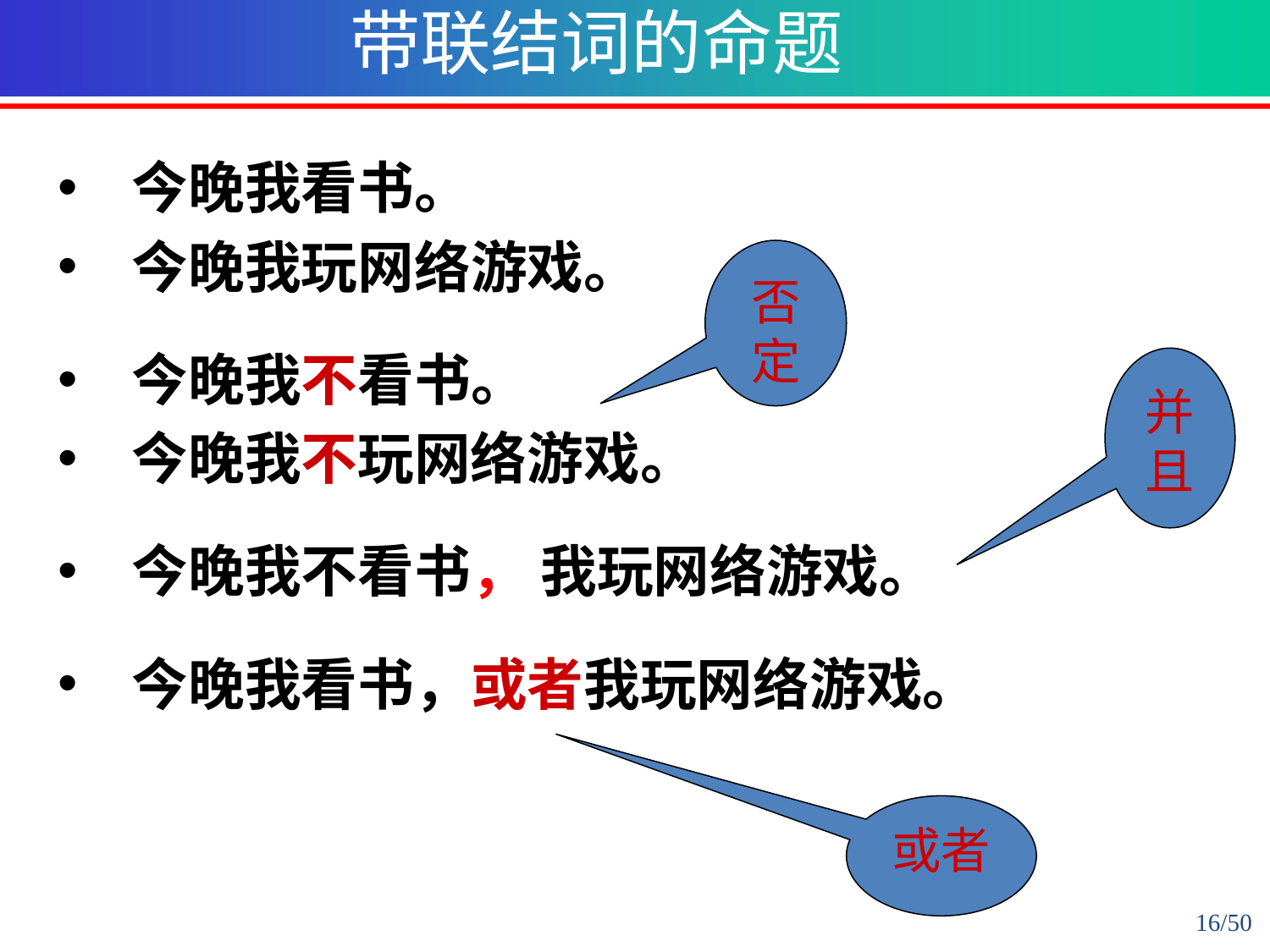

带联结词的命题
 今晚我看书。
 今晚我玩网络游戏。
 今晚我不看书。
 今晚我不玩网络游戏。
 今晚我不看书， 我玩网络游戏。
 今晚我看书，或者我玩网络游戏。
否定
并且
或者
16/50